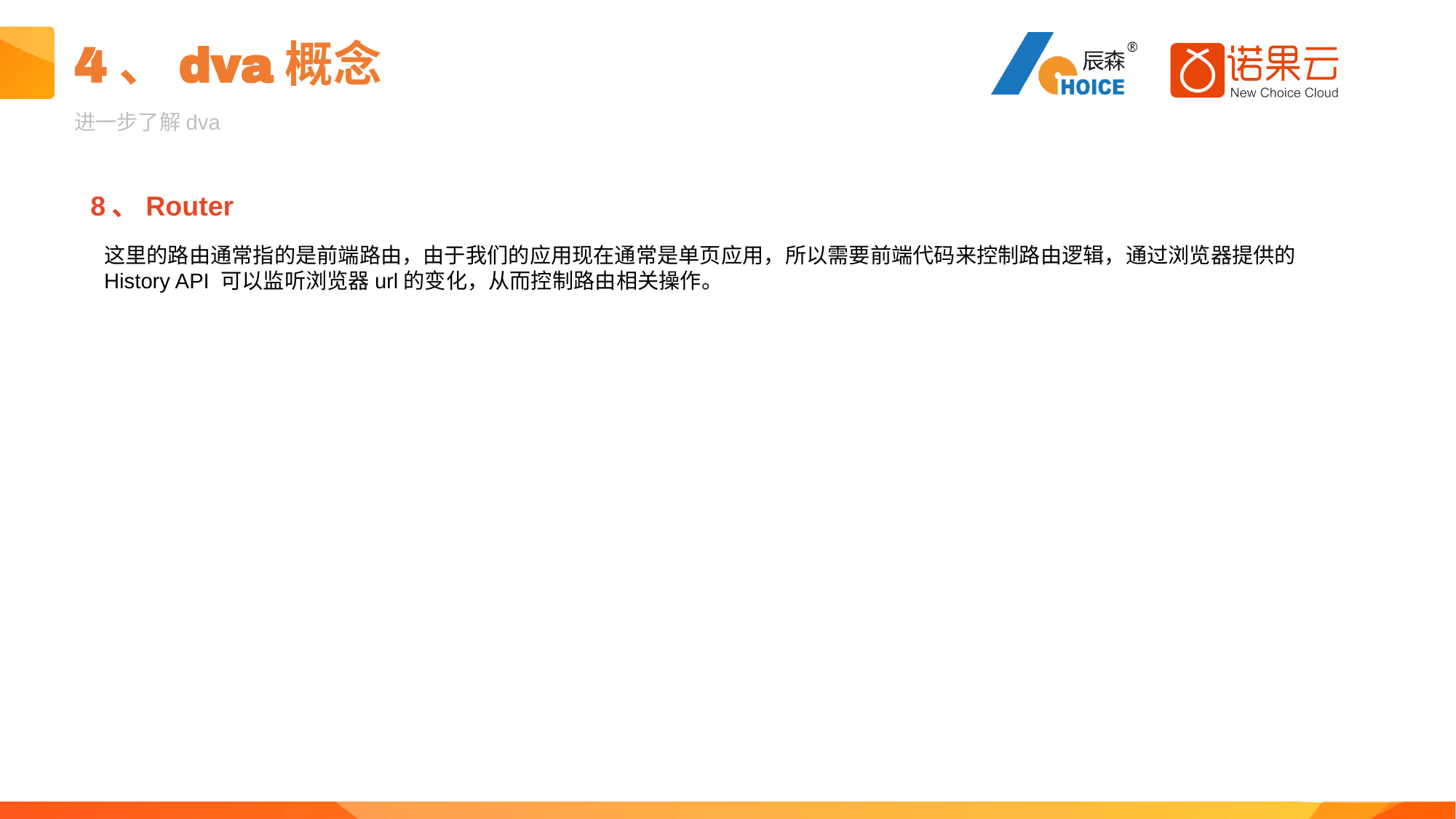

# 4、dva概念
进一步了解dva
8、Router

这里的路由通常指的是前端路由，由于我们的应用现在通常是单页应用，所以需要前端代码来控制路由逻辑，通过浏览器提供的
History API 可以监听浏览器url的变化，从而控制路由相关操作。